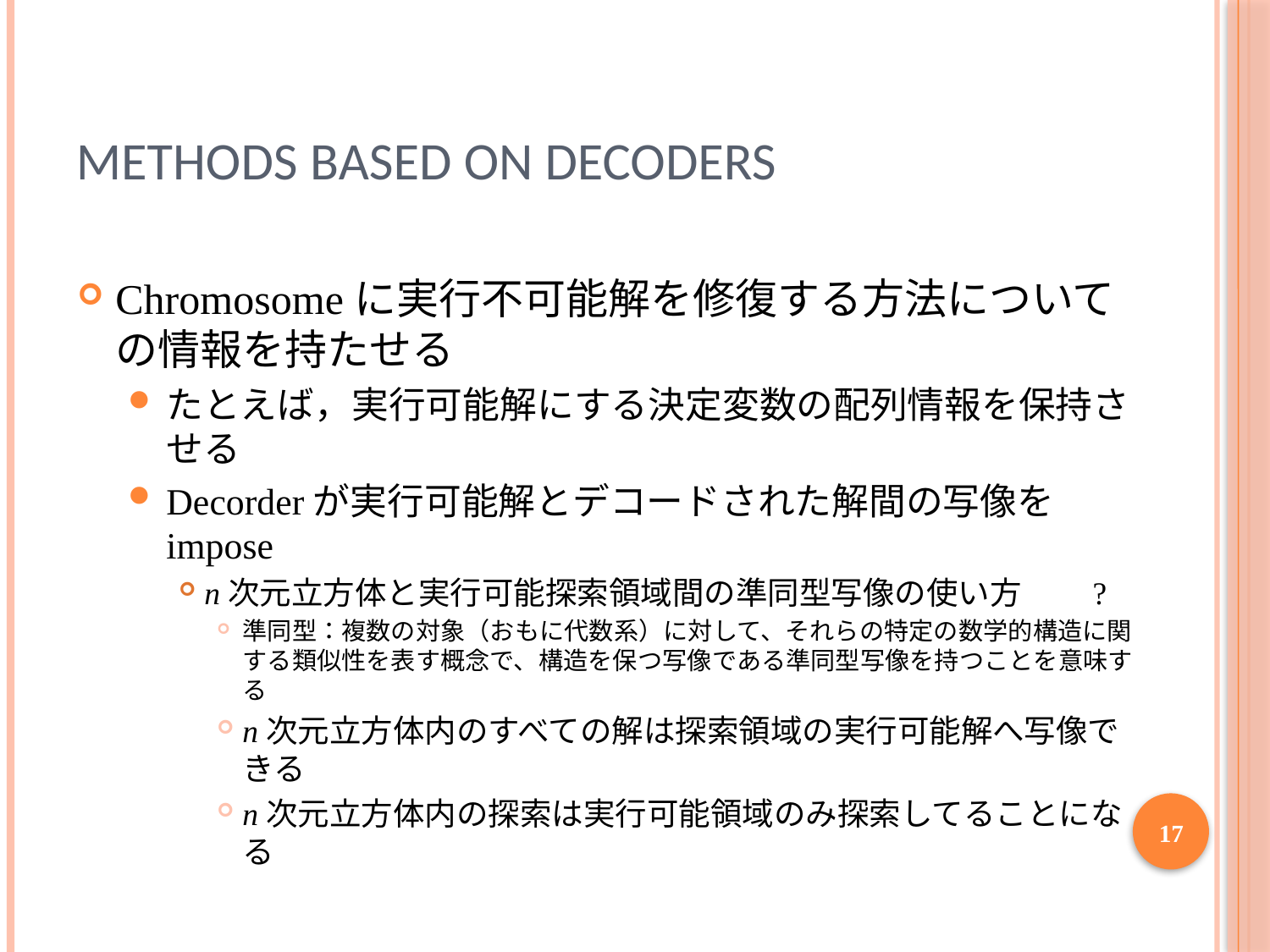

# Methods Based on Decoders
Chromosomeに実行不可能解を修復する方法についての情報を持たせる
たとえば，実行可能解にする決定変数の配列情報を保持させる
Decorderが実行可能解とデコードされた解間の写像をimpose
n次元立方体と実行可能探索領域間の準同型写像の使い方　　?
準同型：複数の対象（おもに代数系）に対して、それらの特定の数学的構造に関する類似性を表す概念で、構造を保つ写像である準同型写像を持つことを意味する
n次元立方体内のすべての解は探索領域の実行可能解へ写像できる
n次元立方体内の探索は実行可能領域のみ探索してることになる

17